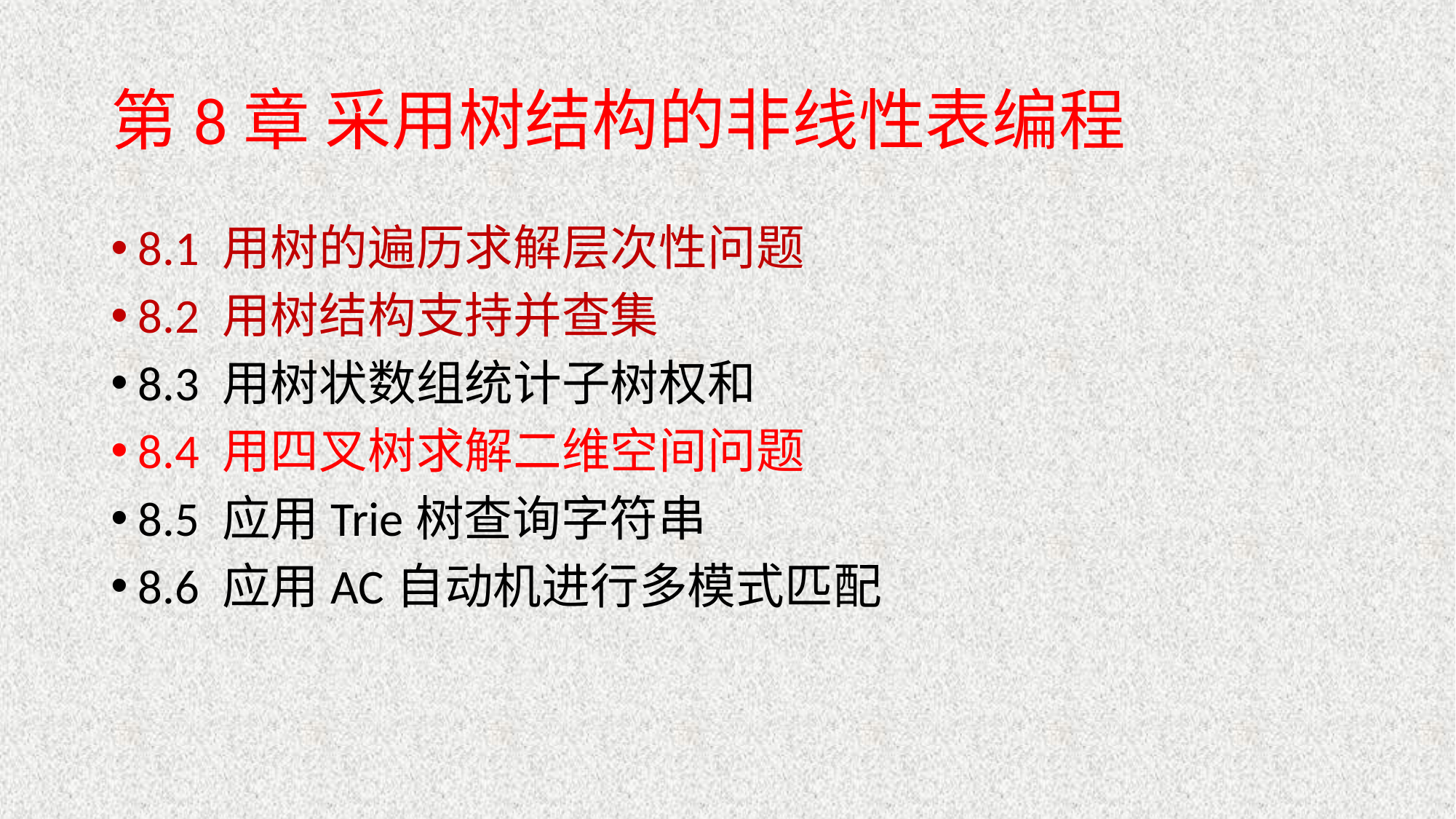

# 第8章 采用树结构的非线性表编程
8.1 用树的遍历求解层次性问题
8.2 用树结构支持并查集
8.3 用树状数组统计子树权和
8.4 用四叉树求解二维空间问题
8.5 应用Trie树查询字符串
8.6 应用AC自动机进行多模式匹配